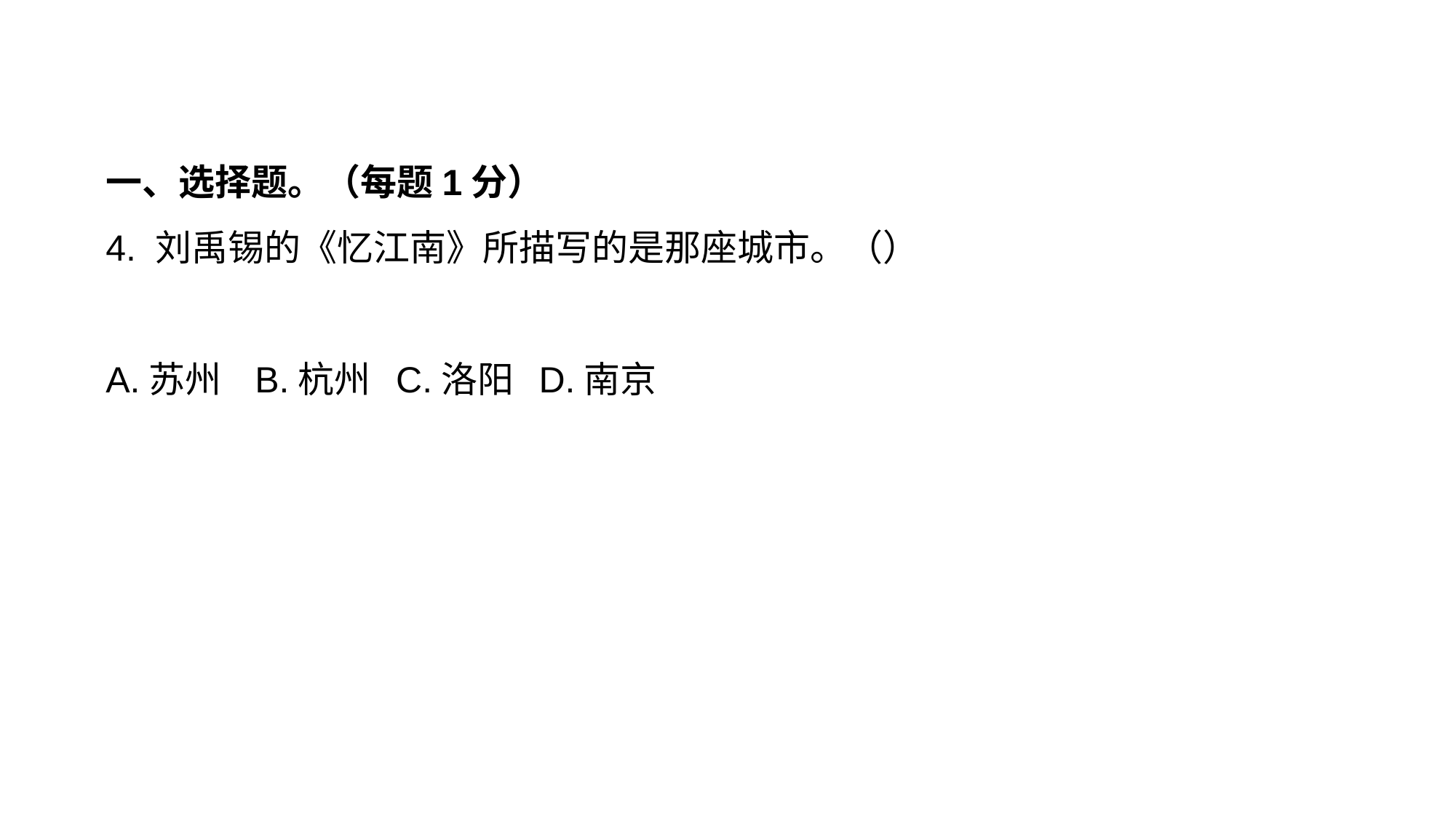

一、选择题。（每题1分）
4. 刘禹锡的《忆江南》所描写的是那座城市。（）

A.苏州   B.杭州  C.洛阳  D.南京